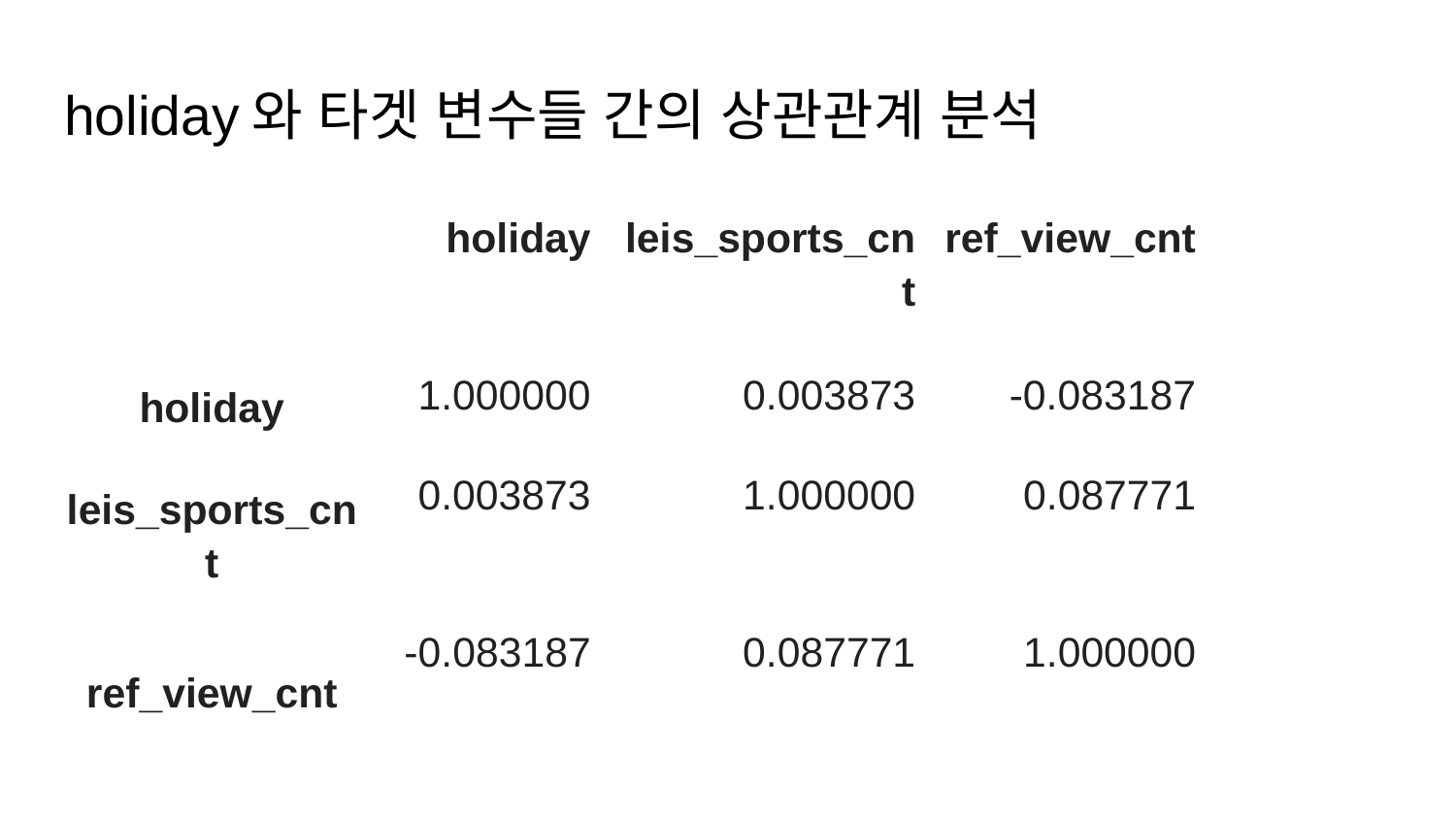

# holiday와 타겟 변수들 간의 상관관계 분석
|  | holiday | leis\_sports\_cnt | ref\_view\_cnt |
| --- | --- | --- | --- |
| holiday | 1.000000 | 0.003873 | -0.083187 |
| leis\_sports\_cnt | 0.003873 | 1.000000 | 0.087771 |
| ref\_view\_cnt | -0.083187 | 0.087771 | 1.000000 |